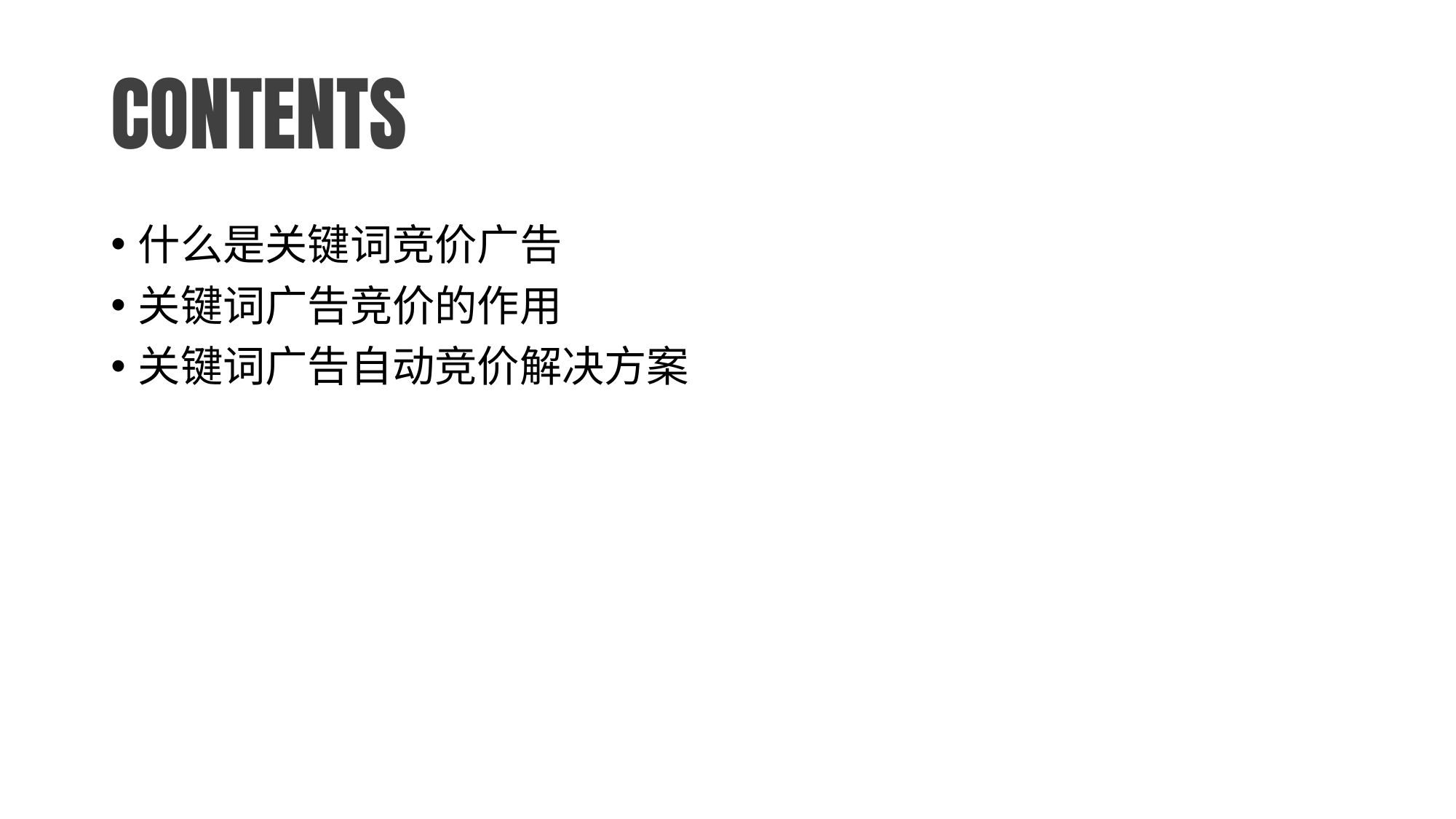

# CONTENTS
什么是关键词竞价广告
关键词广告竞价的作用
关键词广告自动竞价解决方案